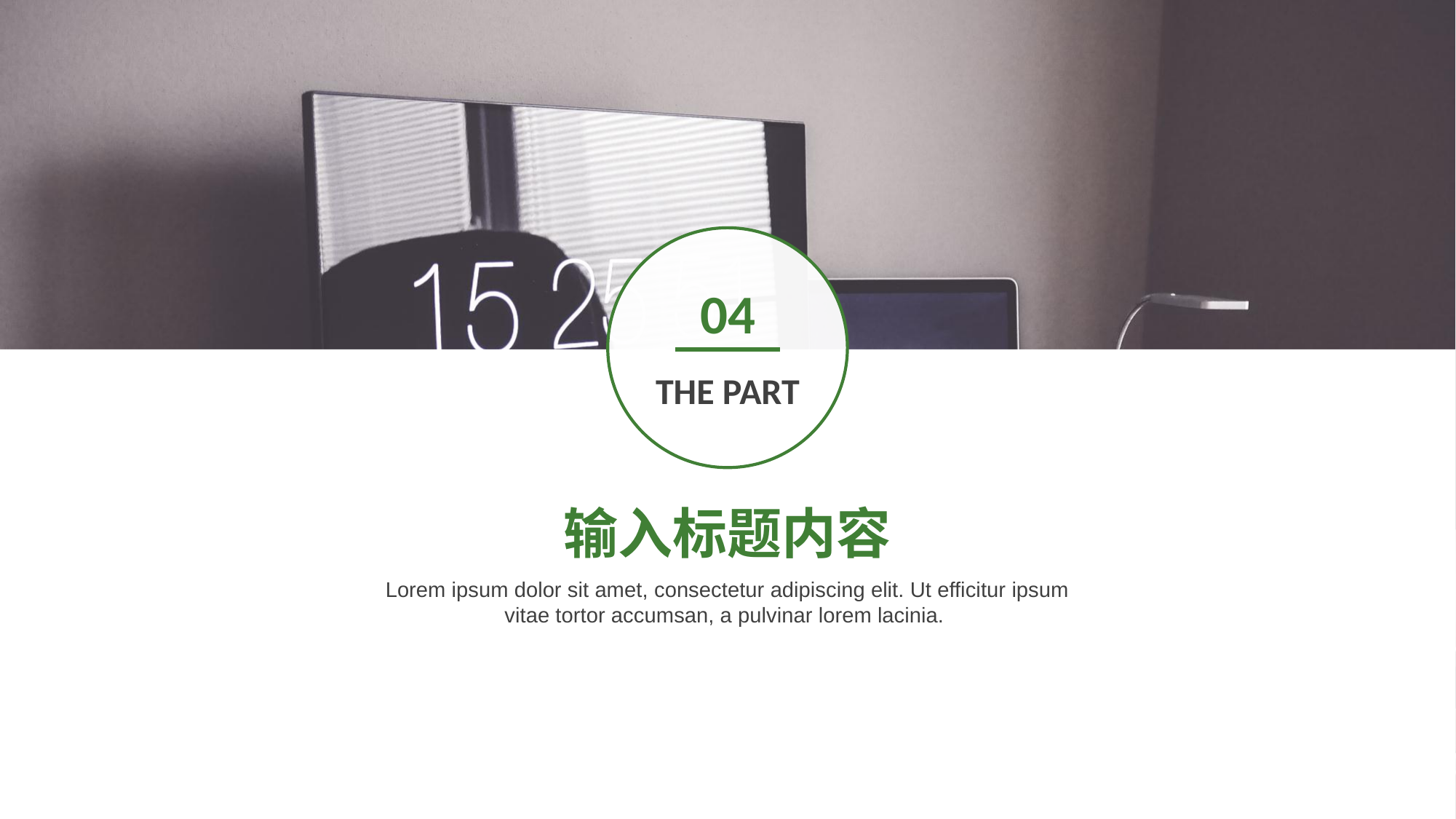

04

THE PART
输入标题内容
Lorem ipsum dolor sit amet, consectetur adipiscing elit. Ut efficitur ipsum vitae tortor accumsan, a pulvinar lorem lacinia.